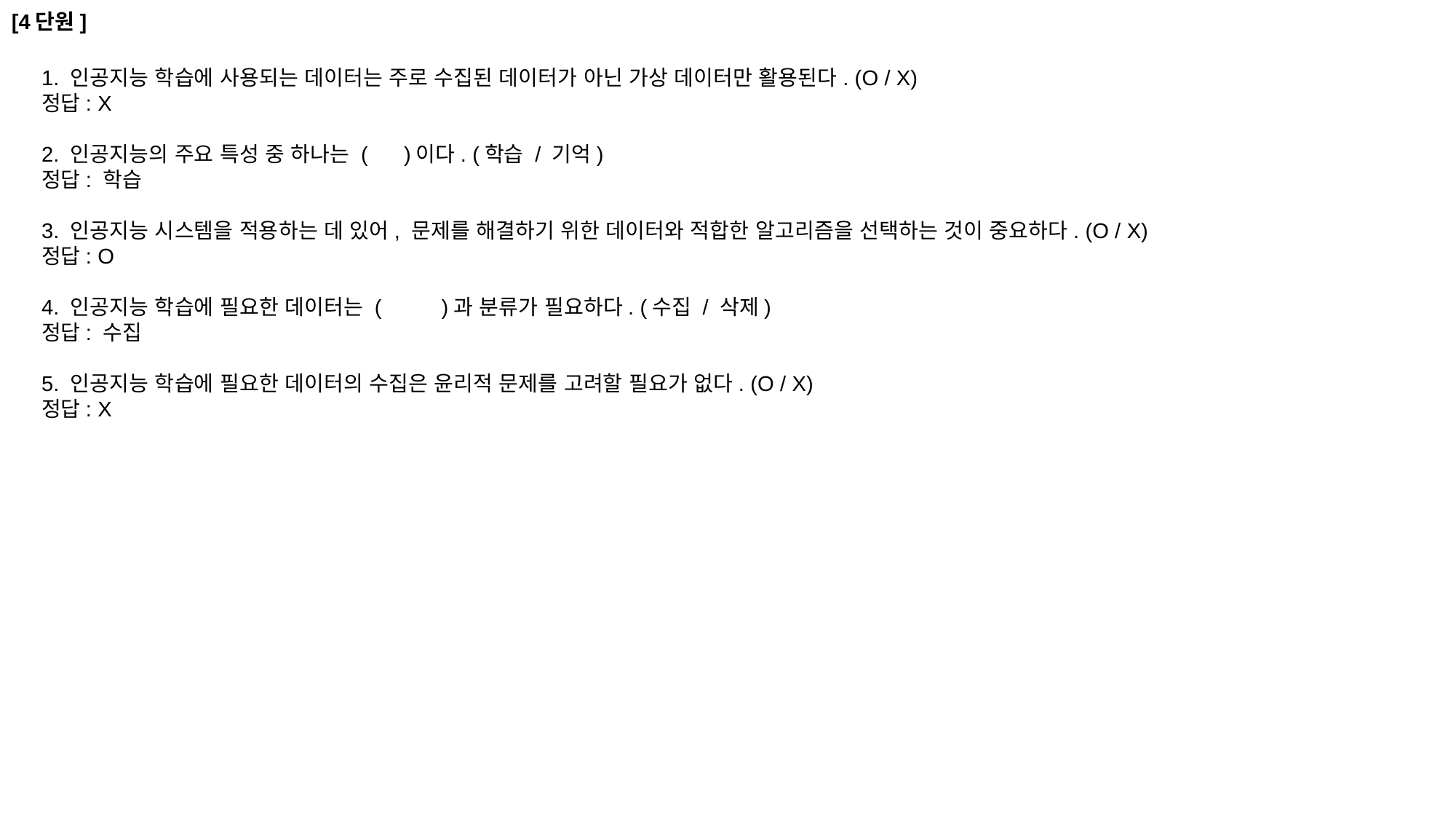

[4단원]
1. 인공지능 학습에 사용되는 데이터는 주로 수집된 데이터가 아닌 가상 데이터만 활용된다. (O / X)
정답: X

2. 인공지능의 주요 특성 중 하나는 (      )이다. (학습 / 기억)
정답: 학습

3. 인공지능 시스템을 적용하는 데 있어, 문제를 해결하기 위한 데이터와 적합한 알고리즘을 선택하는 것이 중요하다. (O / X)
정답: O

4. 인공지능 학습에 필요한 데이터는 (          )과 분류가 필요하다. (수집 / 삭제)
정답: 수집

5. 인공지능 학습에 필요한 데이터의 수집은 윤리적 문제를 고려할 필요가 없다. (O / X)
정답: X